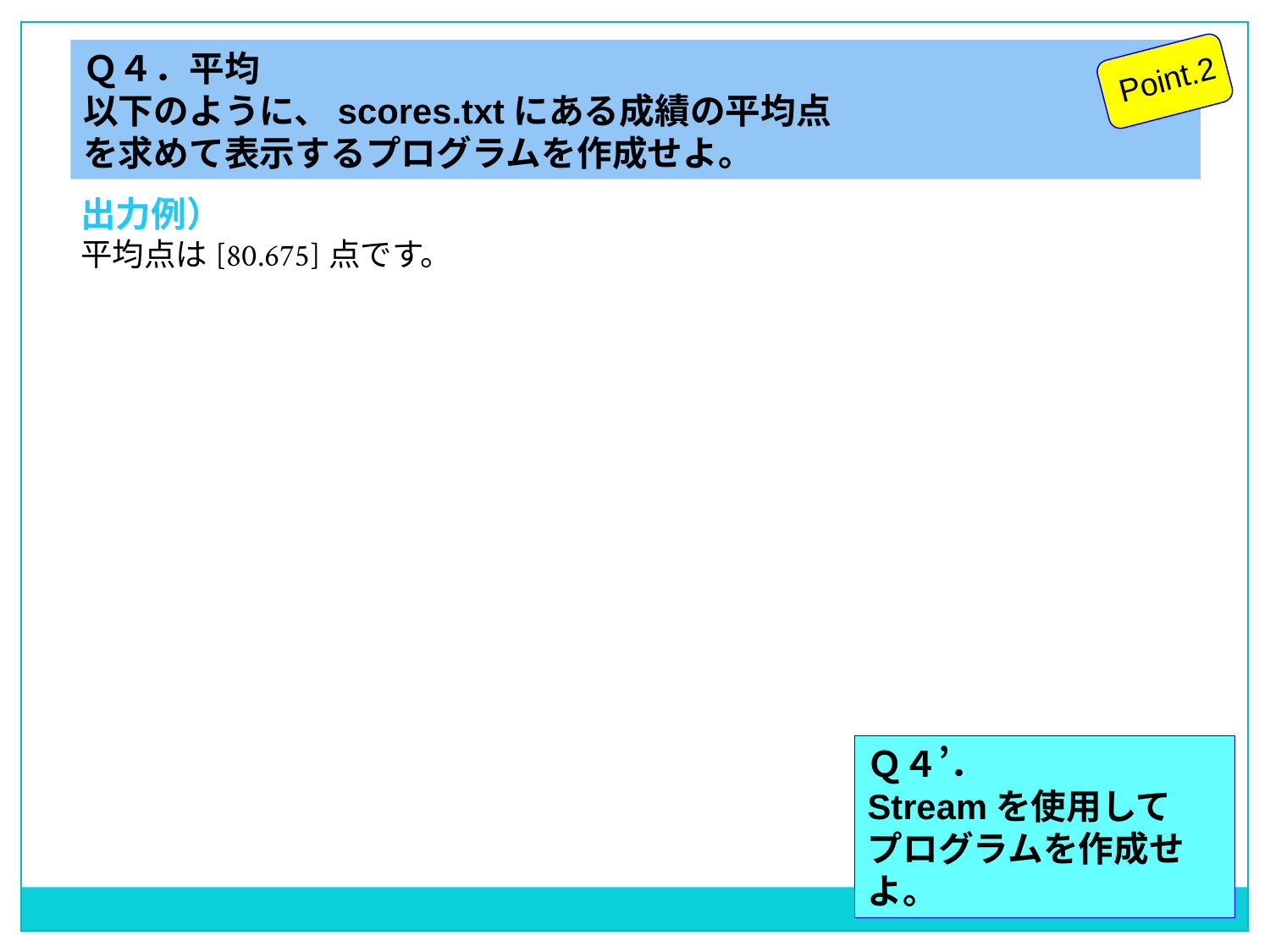

Ｑ４．平均
以下のように、scores.txtにある成績の平均点
を求めて表示するプログラムを作成せよ。

Point.2
出力例）
平均点は[80.675]点です。
Ｑ４’．
Streamを使用して
プログラムを作成せよ。